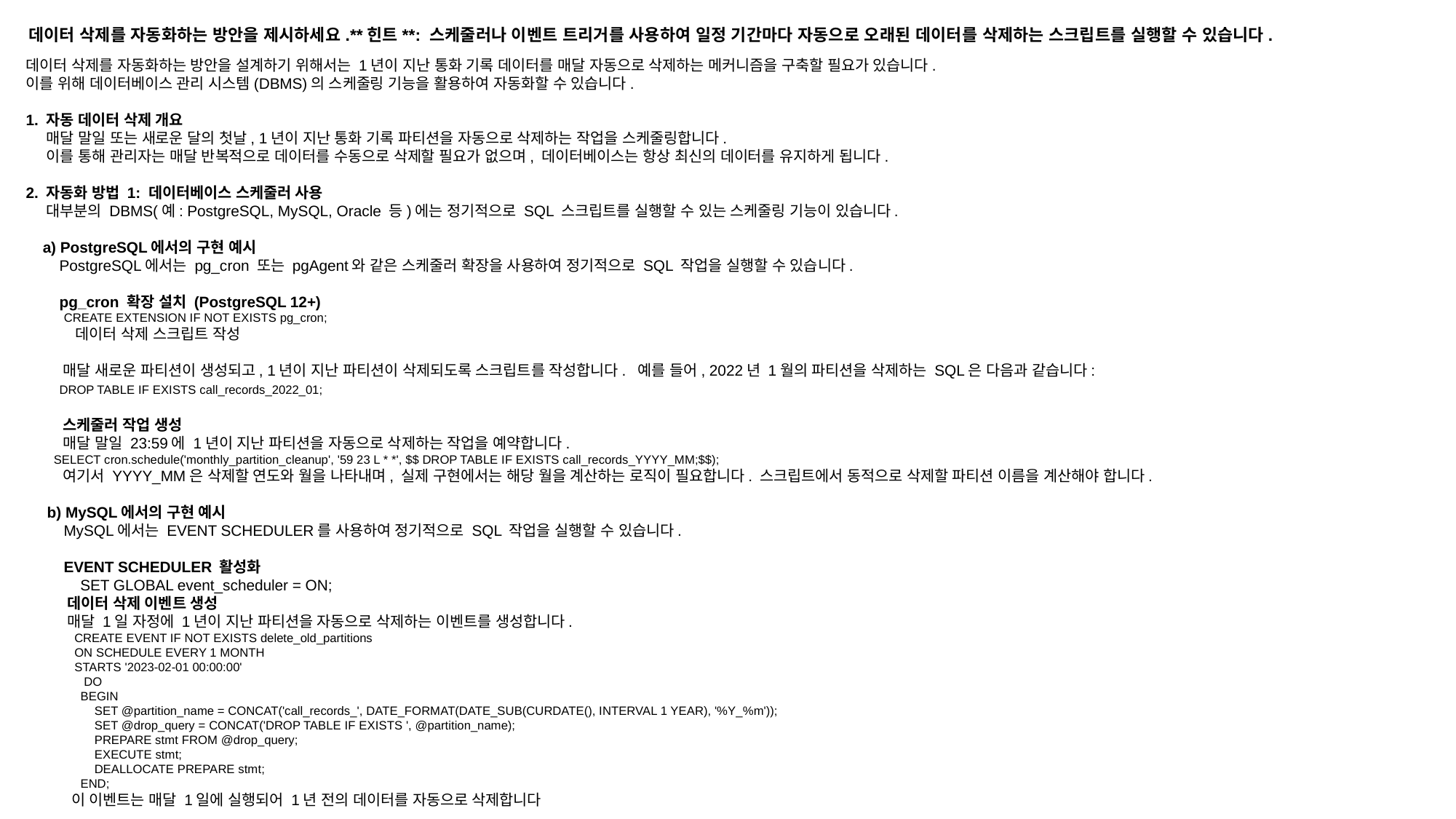

데이터 삭제를 자동화하는 방안을 제시하세요.**힌트**: 스케줄러나 이벤트 트리거를 사용하여 일정 기간마다 자동으로 오래된 데이터를 삭제하는 스크립트를 실행할 수 있습니다.
데이터 삭제를 자동화하는 방안을 설계하기 위해서는 1년이 지난 통화 기록 데이터를 매달 자동으로 삭제하는 메커니즘을 구축할 필요가 있습니다.
이를 위해 데이터베이스 관리 시스템(DBMS)의 스케줄링 기능을 활용하여 자동화할 수 있습니다.

1. 자동 데이터 삭제 개요
    매달 말일 또는 새로운 달의 첫날, 1년이 지난 통화 기록 파티션을 자동으로 삭제하는 작업을 스케줄링합니다.
    이를 통해 관리자는 매달 반복적으로 데이터를 수동으로 삭제할 필요가 없으며, 데이터베이스는 항상 최신의 데이터를 유지하게 됩니다.

2. 자동화 방법 1: 데이터베이스 스케줄러 사용
    대부분의 DBMS(예: PostgreSQL, MySQL, Oracle 등)에는 정기적으로 SQL 스크립트를 실행할 수 있는 스케줄링 기능이 있습니다.

    a) PostgreSQL에서의 구현 예시
        PostgreSQL에서는 pg_cron 또는 pgAgent와 같은 스케줄러 확장을 사용하여 정기적으로 SQL 작업을 실행할 수 있습니다.

        pg_cron 확장 설치 (PostgreSQL 12+)
           CREATE EXTENSION IF NOT EXISTS pg_cron;
           데이터 삭제 스크립트 작성

        매달 새로운 파티션이 생성되고, 1년이 지난 파티션이 삭제되도록 스크립트를 작성합니다.  예를 들어, 2022년 1월의 파티션을 삭제하는 SQL은 다음과 같습니다:
        DROP TABLE IF EXISTS call_records_2022_01;

        스케줄러 작업 생성
        매달 말일 23:59에 1년이 지난 파티션을 자동으로 삭제하는 작업을 예약합니다.
        SELECT cron.schedule('monthly_partition_cleanup', '59 23 L * *', $$ DROP TABLE IF EXISTS call_records_YYYY_MM;$$);
        여기서 YYYY_MM은 삭제할 연도와 월을 나타내며, 실제 구현에서는 해당 월을 계산하는 로직이 필요합니다. 스크립트에서 동적으로 삭제할 파티션 이름을 계산해야 합니다.

     b) MySQL에서의 구현 예시
         MySQL에서는 EVENT SCHEDULER를 사용하여 정기적으로 SQL 작업을 실행할 수 있습니다.

         EVENT SCHEDULER 활성화
             SET GLOBAL event_scheduler = ON;
         데이터 삭제 이벤트 생성
         매달 1일 자정에 1년이 지난 파티션을 자동으로 삭제하는 이벤트를 생성합니다.
              CREATE EVENT IF NOT EXISTS delete_old_partitions
              ON SCHEDULE EVERY 1 MONTH
              STARTS '2023-02-01 00:00:00'
 DO
BEGIN
    SET @partition_name = CONCAT('call_records_', DATE_FORMAT(DATE_SUB(CURDATE(), INTERVAL 1 YEAR), '%Y_%m'));
    SET @drop_query = CONCAT('DROP TABLE IF EXISTS ', @partition_name);
    PREPARE stmt FROM @drop_query;
    EXECUTE stmt;
    DEALLOCATE PREPARE stmt;
END;
          이 이벤트는 매달 1일에 실행되어 1년 전의 데이터를 자동으로 삭제합니다